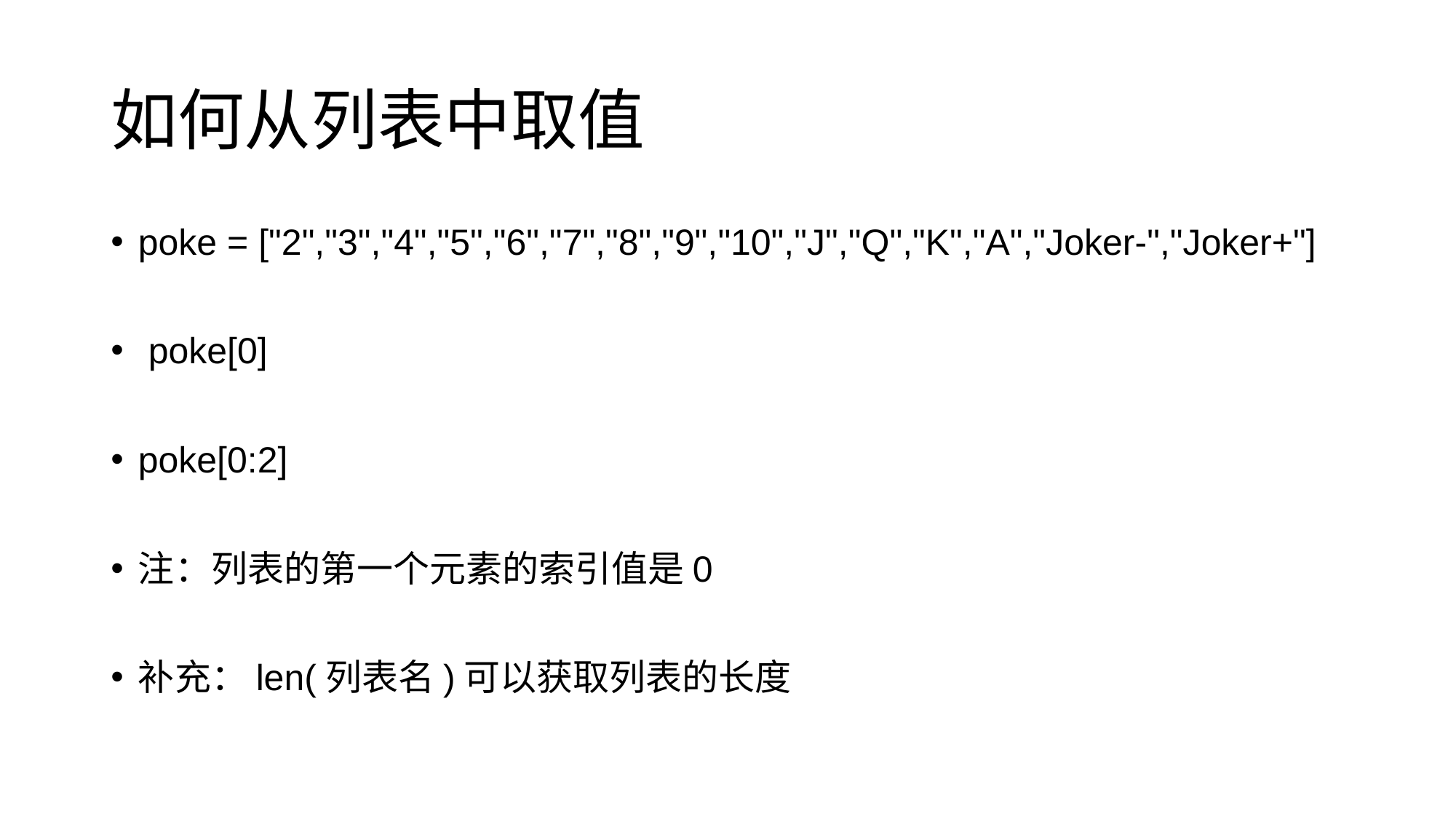

# 如何从列表中取值
poke = ["2","3","4","5","6","7","8","9","10","J","Q","K","A","Joker-","Joker+"]

 poke[0]

poke[0:2]

注：列表的第一个元素的索引值是0

补充：len(列表名)可以获取列表的长度